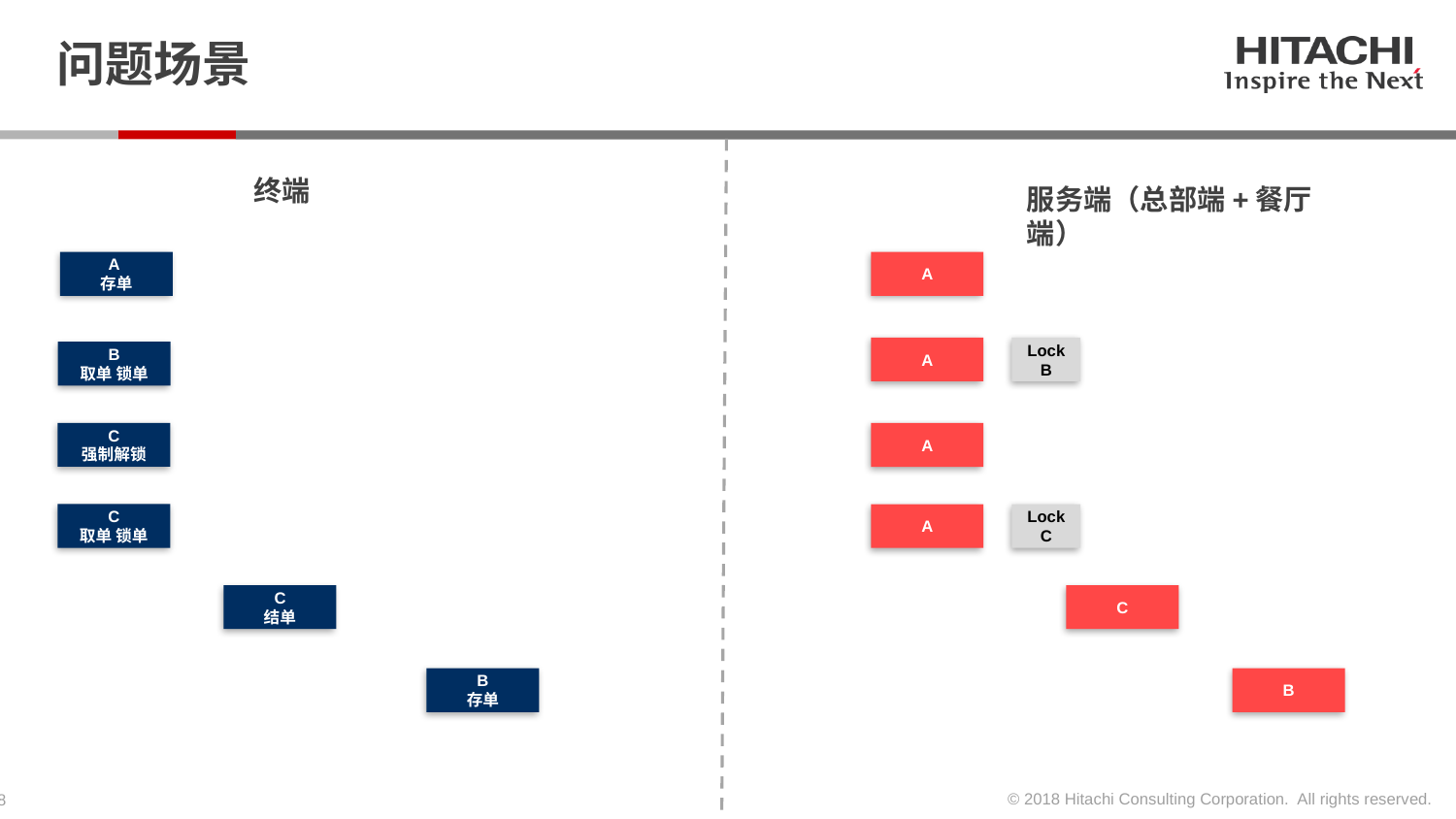

# 问题场景
终端
服务端（总部端+餐厅端）
A
存单
A
Lock B
A
B
取单 锁单
C
强制解锁
A
C
取单 锁单
Lock C
A
C
结单
C
B
B
存单